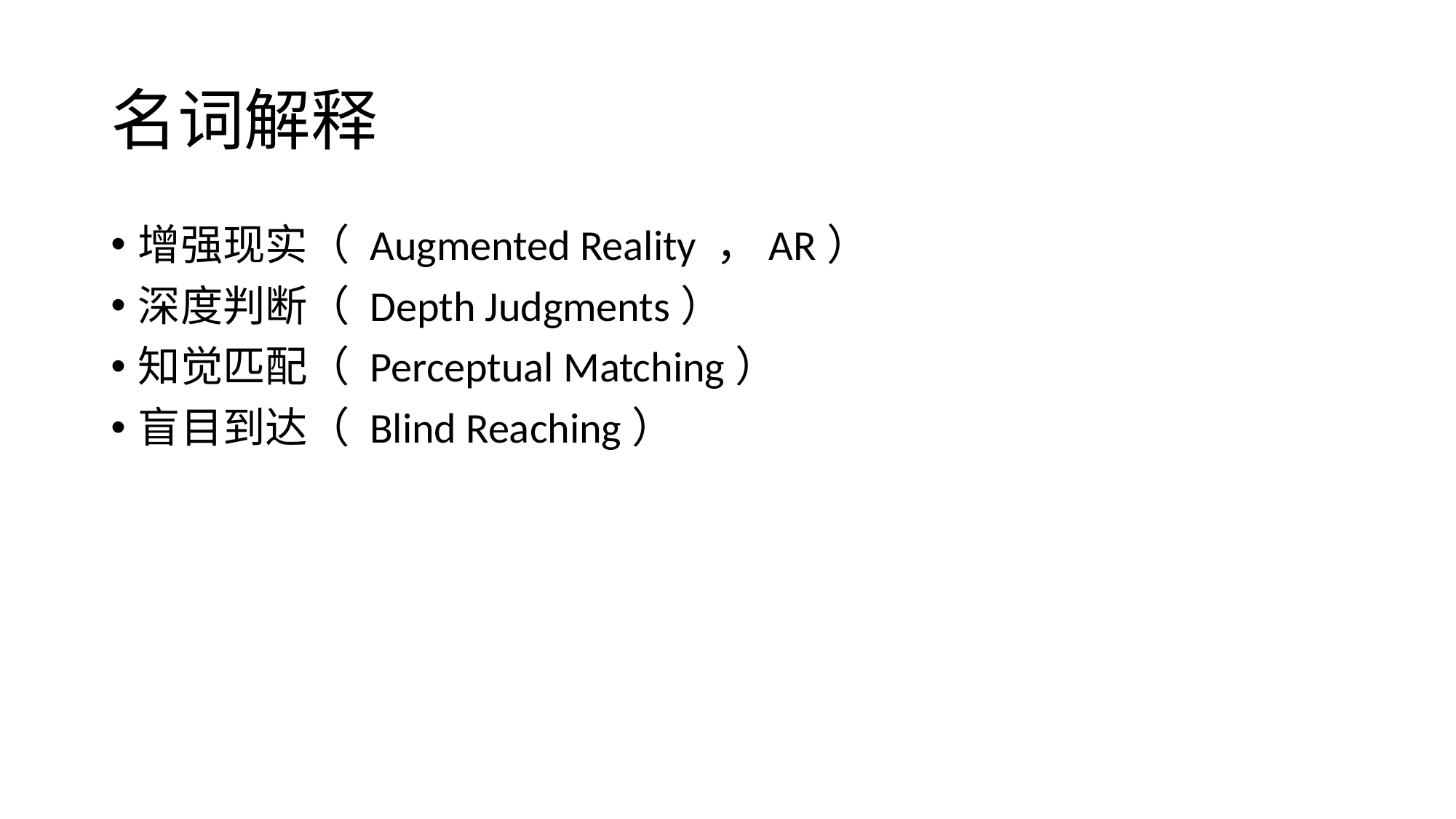

# 名词解释
增强现实（ Augmented Reality ，AR）
深度判断（ Depth Judgments）
知觉匹配（ Perceptual Matching）
盲目到达（ Blind Reaching）